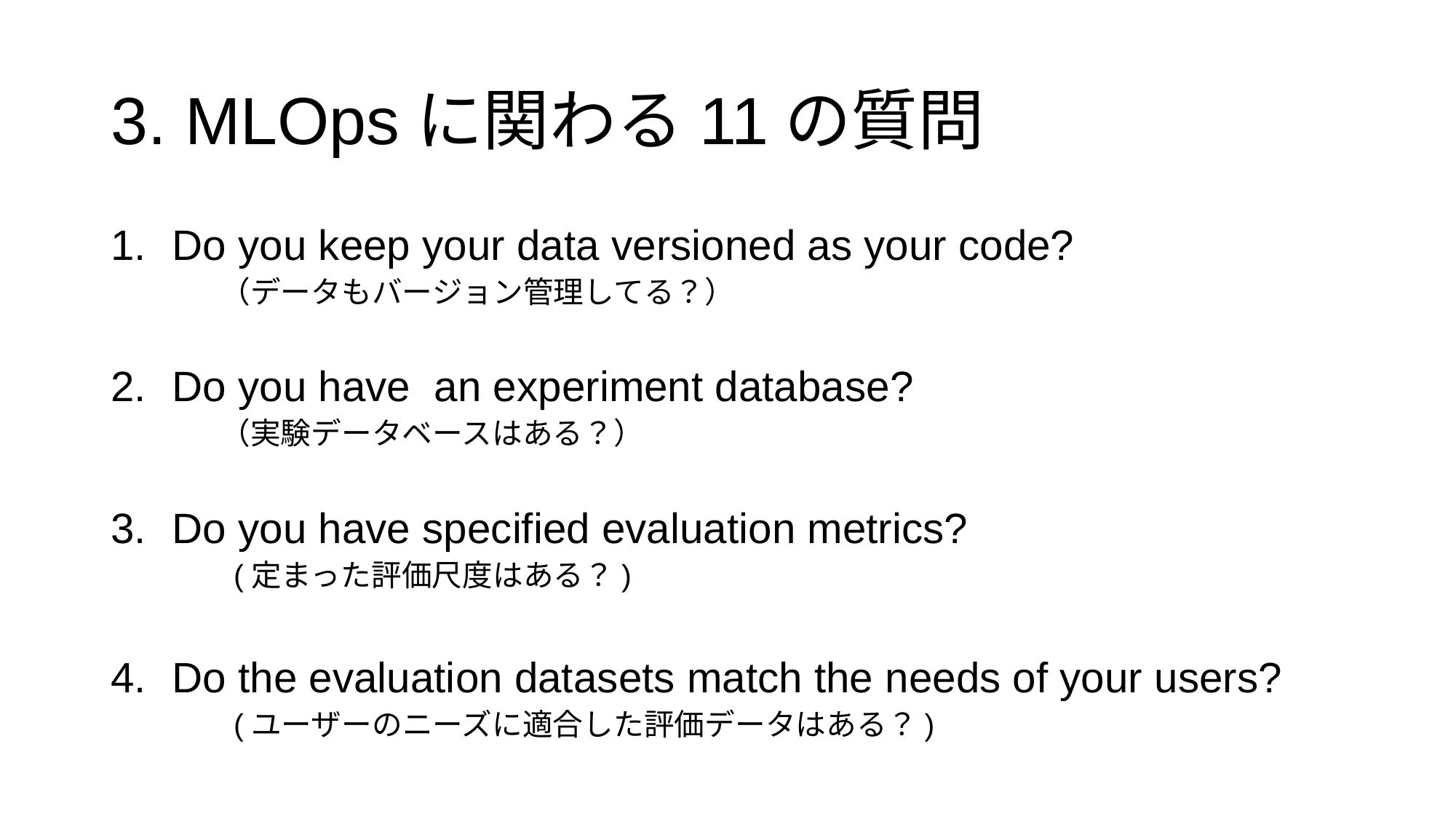

# 3. MLOpsに関わる11の質問
Do you keep your data versioned as your code?
（データもバージョン管理してる？）

Do you have  an experiment database?
（実験データベースはある？）

Do you have specified evaluation metrics?
  (定まった評価尺度はある？)

Do the evaluation datasets match the needs of your users?
  (ユーザーのニーズに適合した評価データはある？)